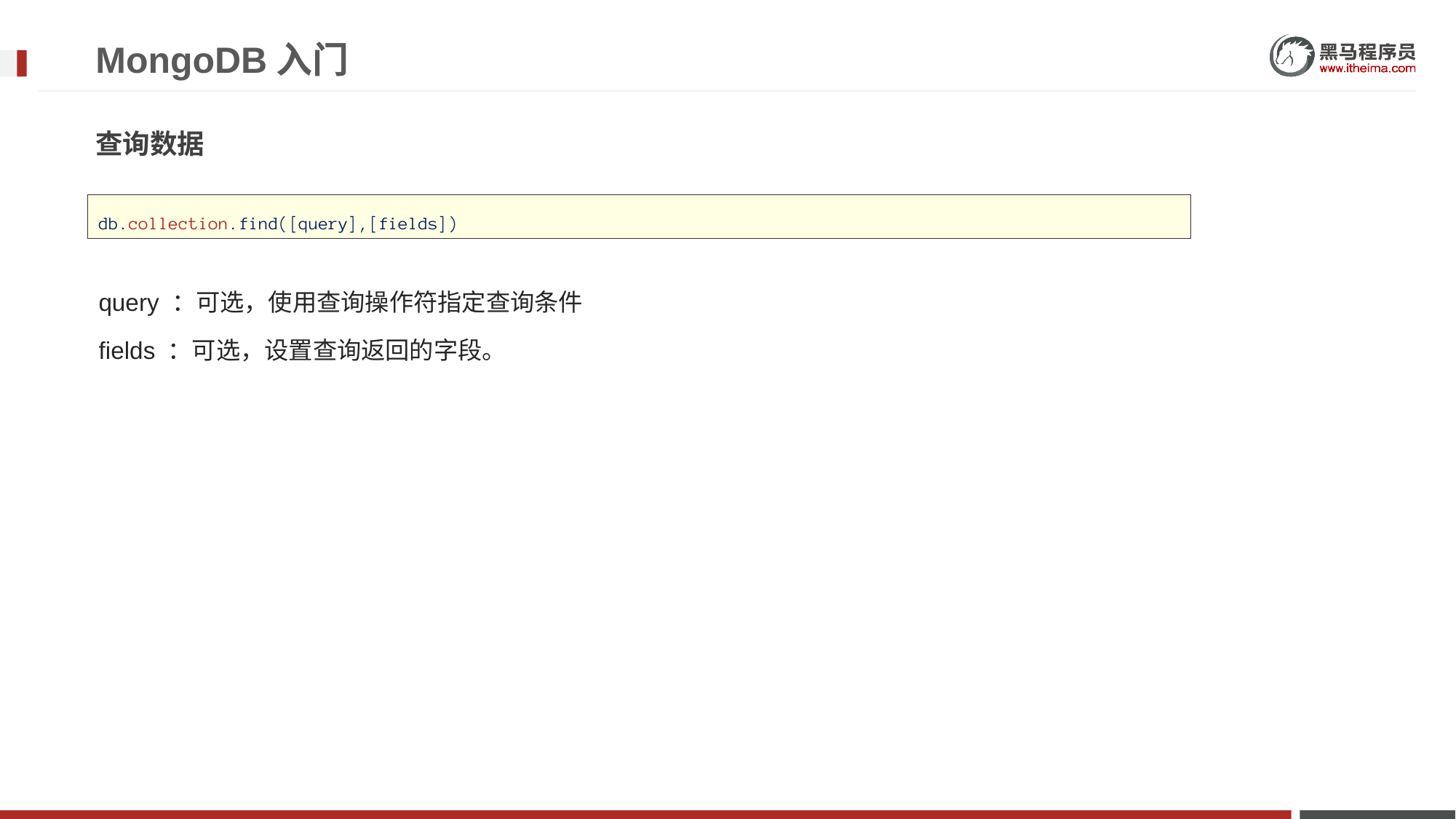

# MongoDB入门
查询数据
db.collection.find([query],[fields])
query ：可选，使用查询操作符指定查询条件
fields ：可选，设置查询返回的字段。